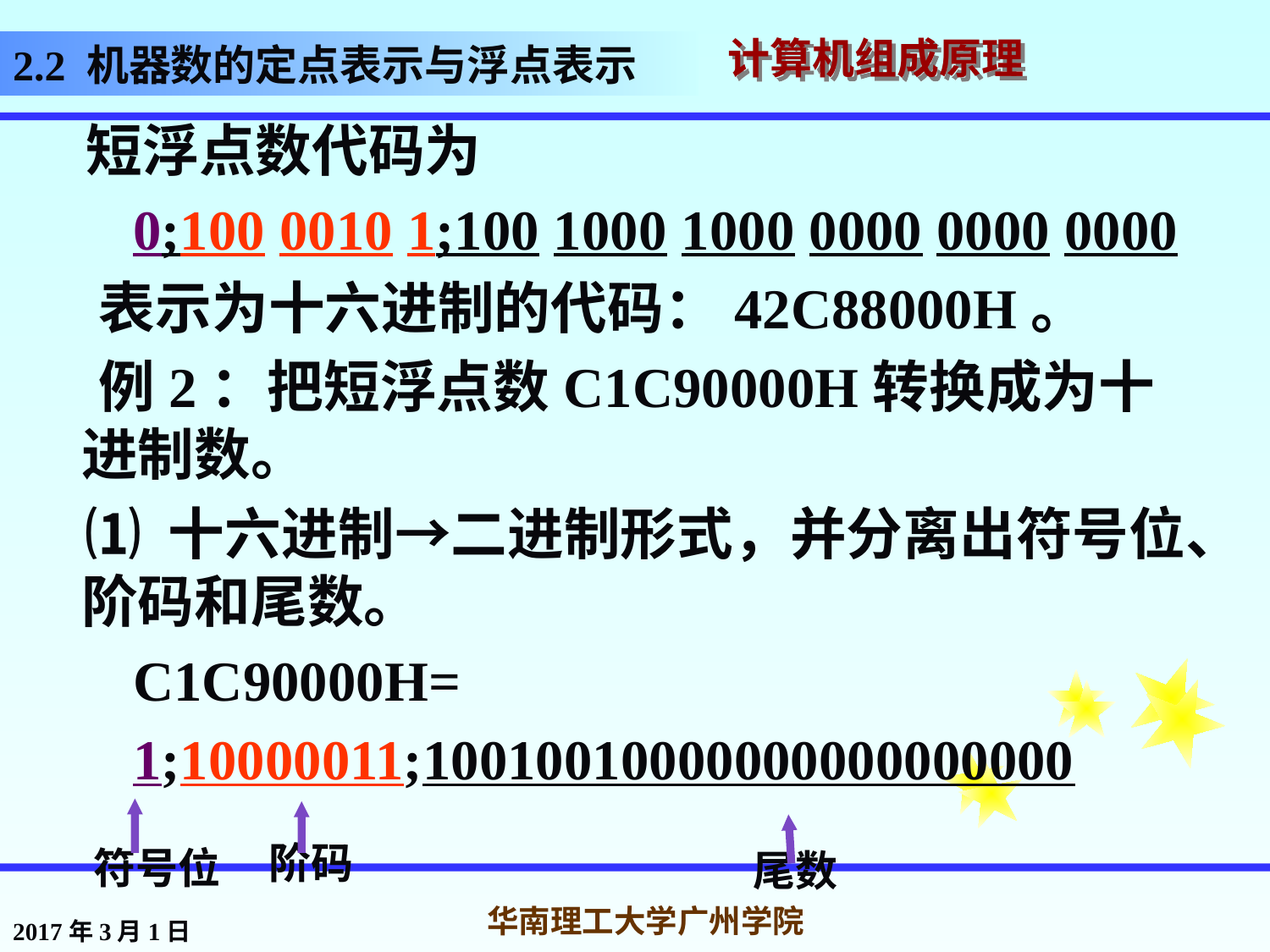

# 2.2 机器数的定点表示与浮点表示
   短浮点数代码为
       0;100 0010 1;100 1000 1000 0000 0000 0000
    表示为十六进制的代码：42C88000H。
    例2：把短浮点数C1C90000H转换成为十进制数。
    ⑴ 十六进制→二进制形式，并分离出符号位、阶码和尾数。
       C1C90000H=
       1;10000011;10010010000000000000000

符号位

阶码

尾数
2017年3月1日
华南理工大学广州学院